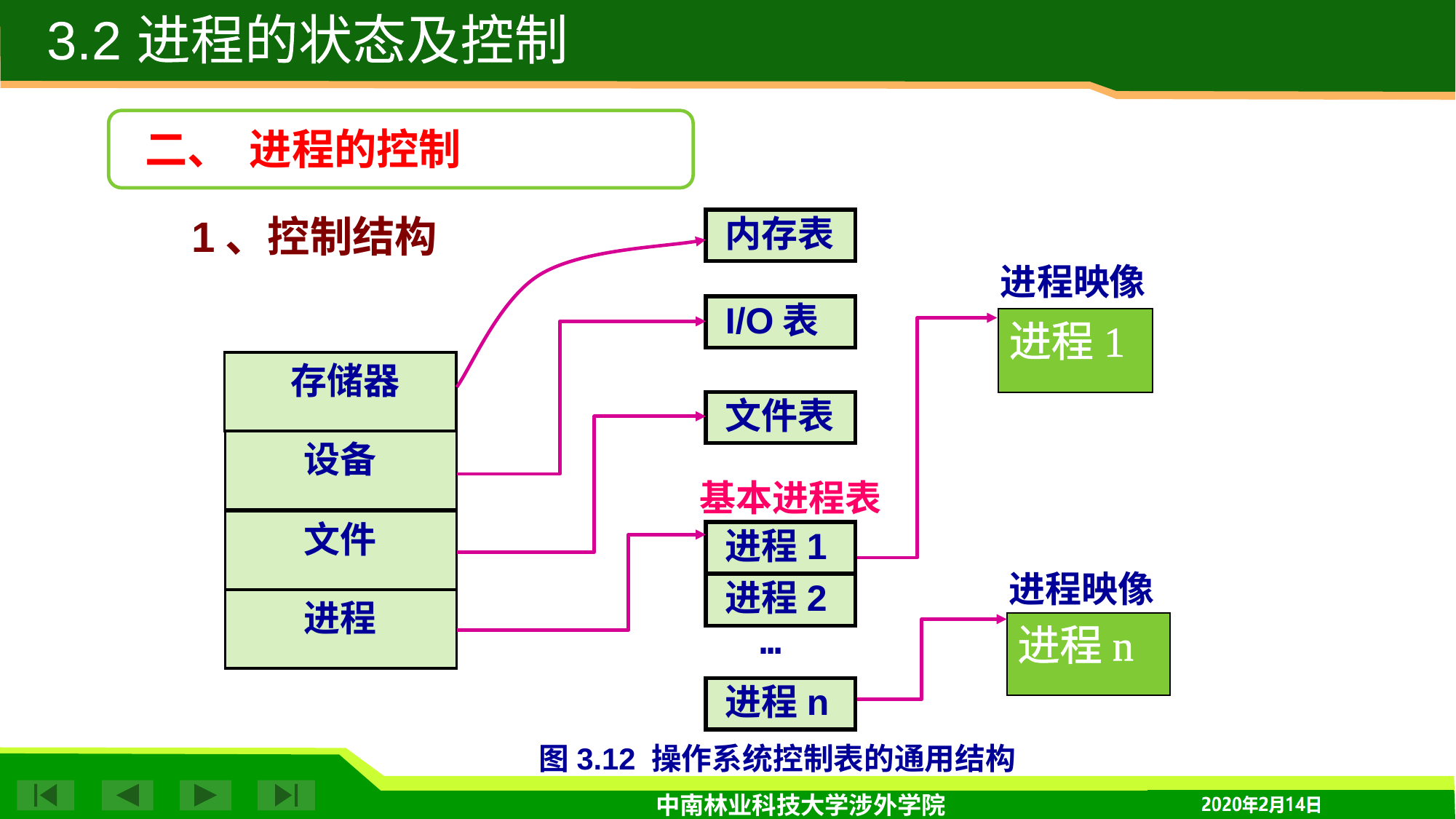

3.2 进程的状态及控制

二、  进程的控制
 1、控制结构
内存表

进程映像
I/O表

进程1

存储器
文件表

设备
基本进程表

文件
进程1

进程映像
进程2

进程
进程n

┅
进程n

图3.12 操作系统控制表的通用结构